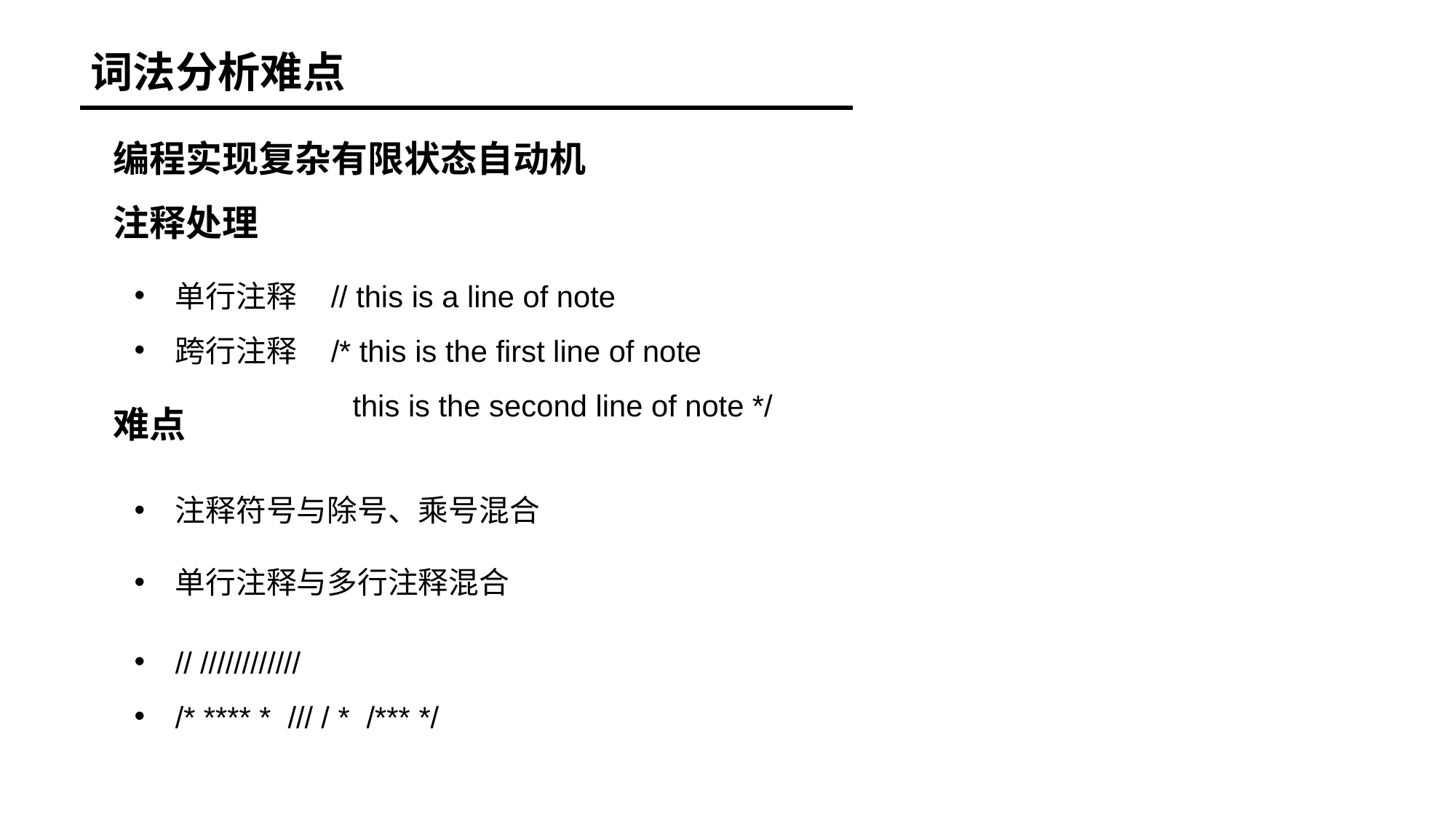

词法分析难点
编程实现复杂有限状态自动机
注释处理
单行注释    // this is a line of note
跨行注释    /* this is the first line of note
		this is the second line of note */
难点
注释符号与除号、乘号混合
单行注释与多行注释混合
// ////////////
/* **** *  /// / *  /*** */